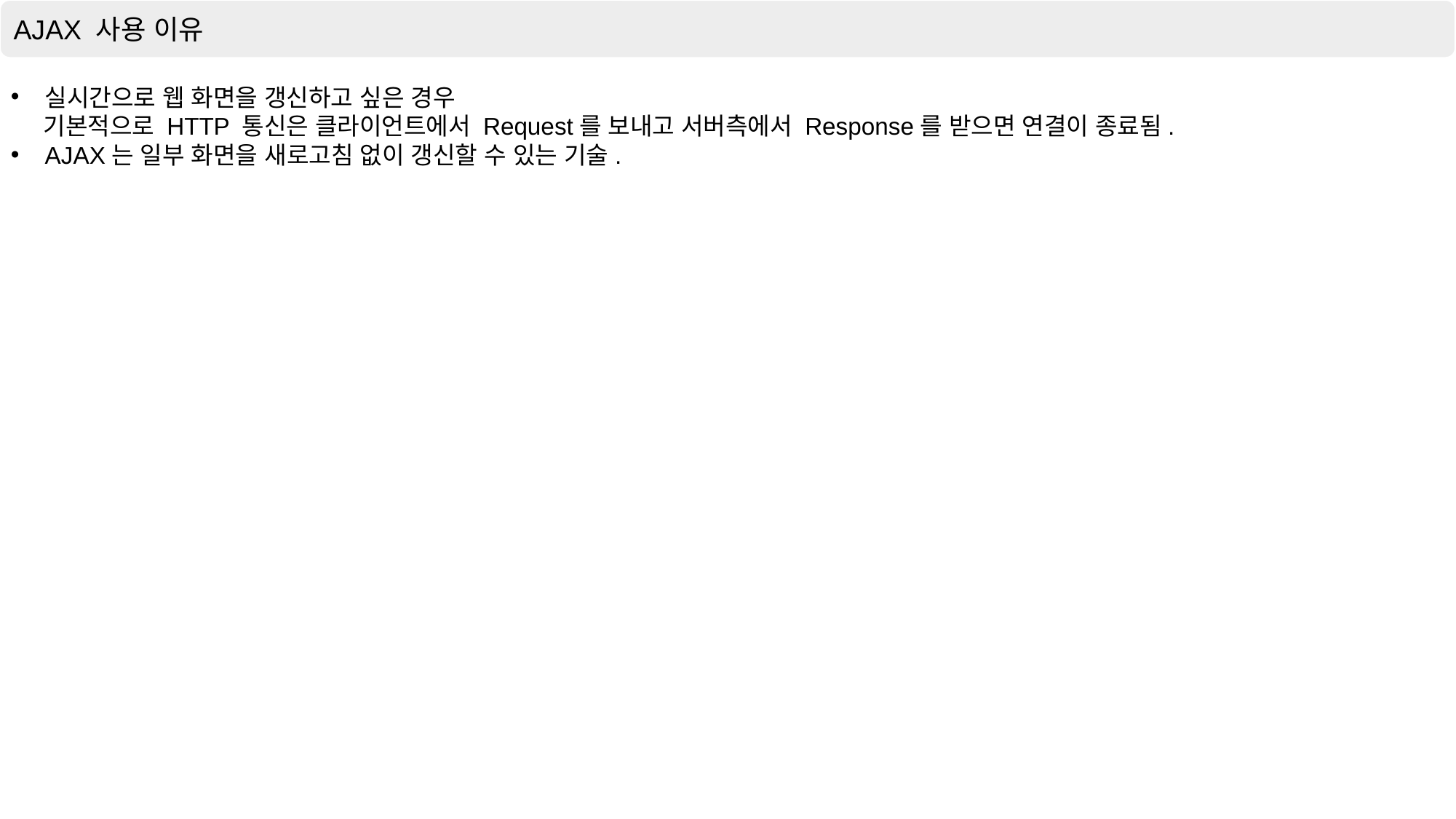

AJAX 사용 이유
실시간으로 웹 화면을 갱신하고 싶은 경우
    기본적으로 HTTP 통신은 클라이언트에서 Request를 보내고 서버측에서 Response를 받으면 연결이 종료됨.
AJAX는 일부 화면을 새로고침 없이 갱신할 수 있는 기술.